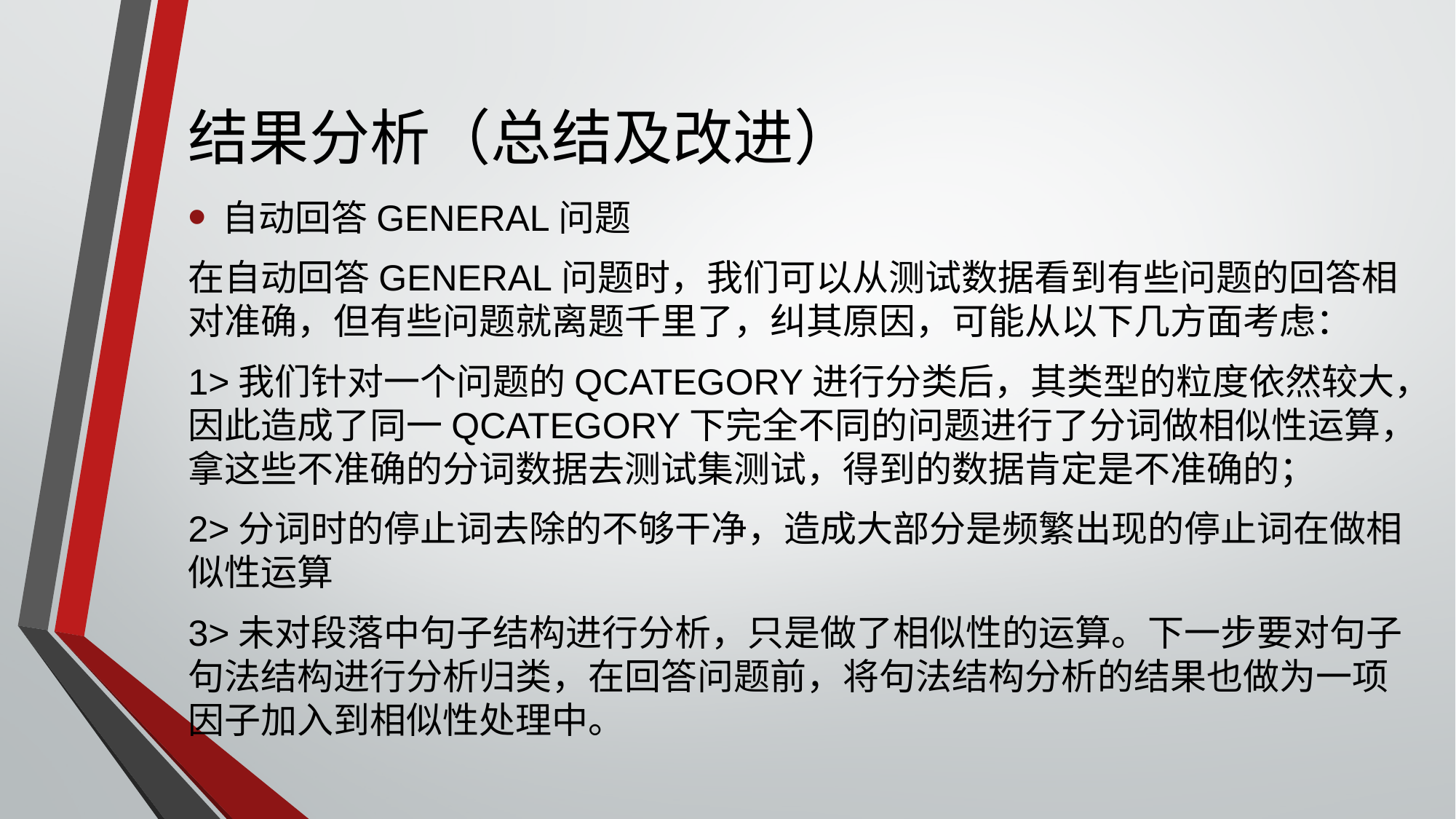

# 结果分析（总结及改进）
自动回答GENERAL问题
在自动回答GENERAL问题时，我们可以从测试数据看到有些问题的回答相对准确，但有些问题就离题千里了，纠其原因，可能从以下几方面考虑：
1>我们针对一个问题的QCATEGORY进行分类后，其类型的粒度依然较大，因此造成了同一QCATEGORY下完全不同的问题进行了分词做相似性运算，拿这些不准确的分词数据去测试集测试，得到的数据肯定是不准确的；
2>分词时的停止词去除的不够干净，造成大部分是频繁出现的停止词在做相似性运算
3>未对段落中句子结构进行分析，只是做了相似性的运算。下一步要对句子句法结构进行分析归类，在回答问题前，将句法结构分析的结果也做为一项因子加入到相似性处理中。